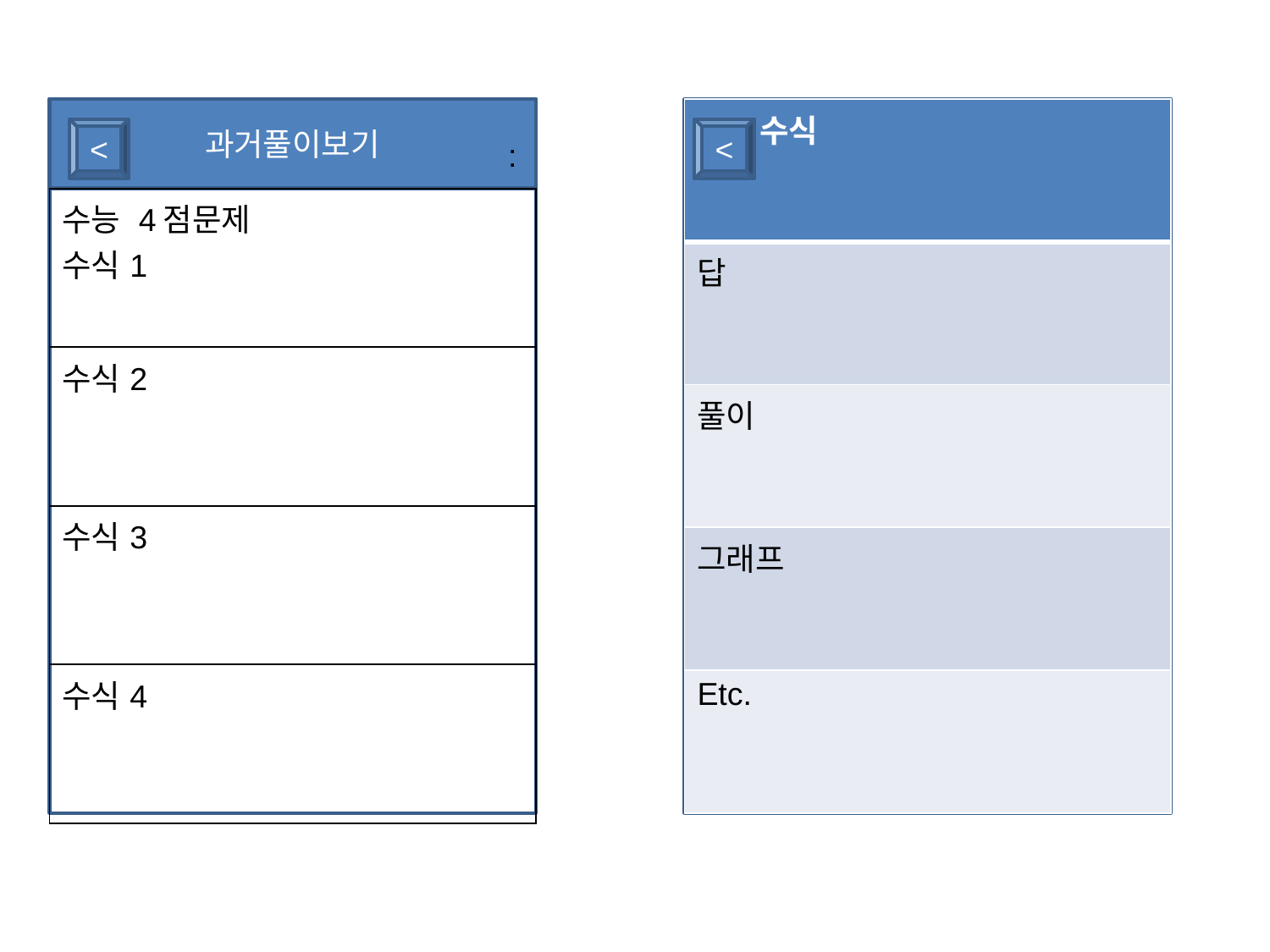

과거풀이보기
<
:

| 수식 |
| --- |
| 답 |
| 풀이 |
| 그래프 |
| Etc. |
<
| 수능 4점문제 수식1 |
| --- |
| 수식2 |
| 수식3 |
| 수식4 |